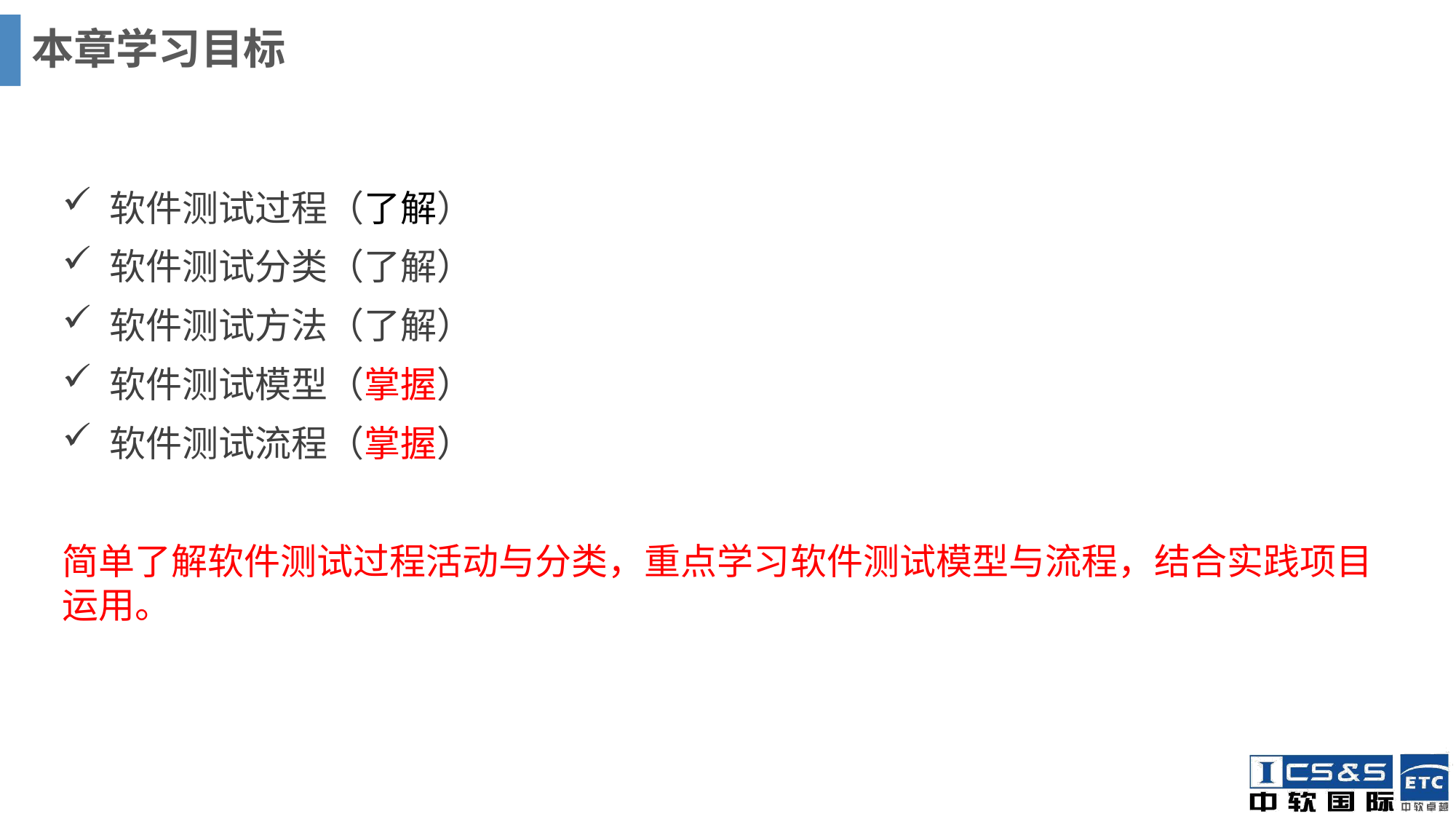

# 本章学习目标

 软件测试过程（了解）
 软件测试分类（了解）
 软件测试方法（了解）
 软件测试模型（掌握）
 软件测试流程（掌握）

简单了解软件测试过程活动与分类，重点学习软件测试模型与流程，结合实践项目运用。